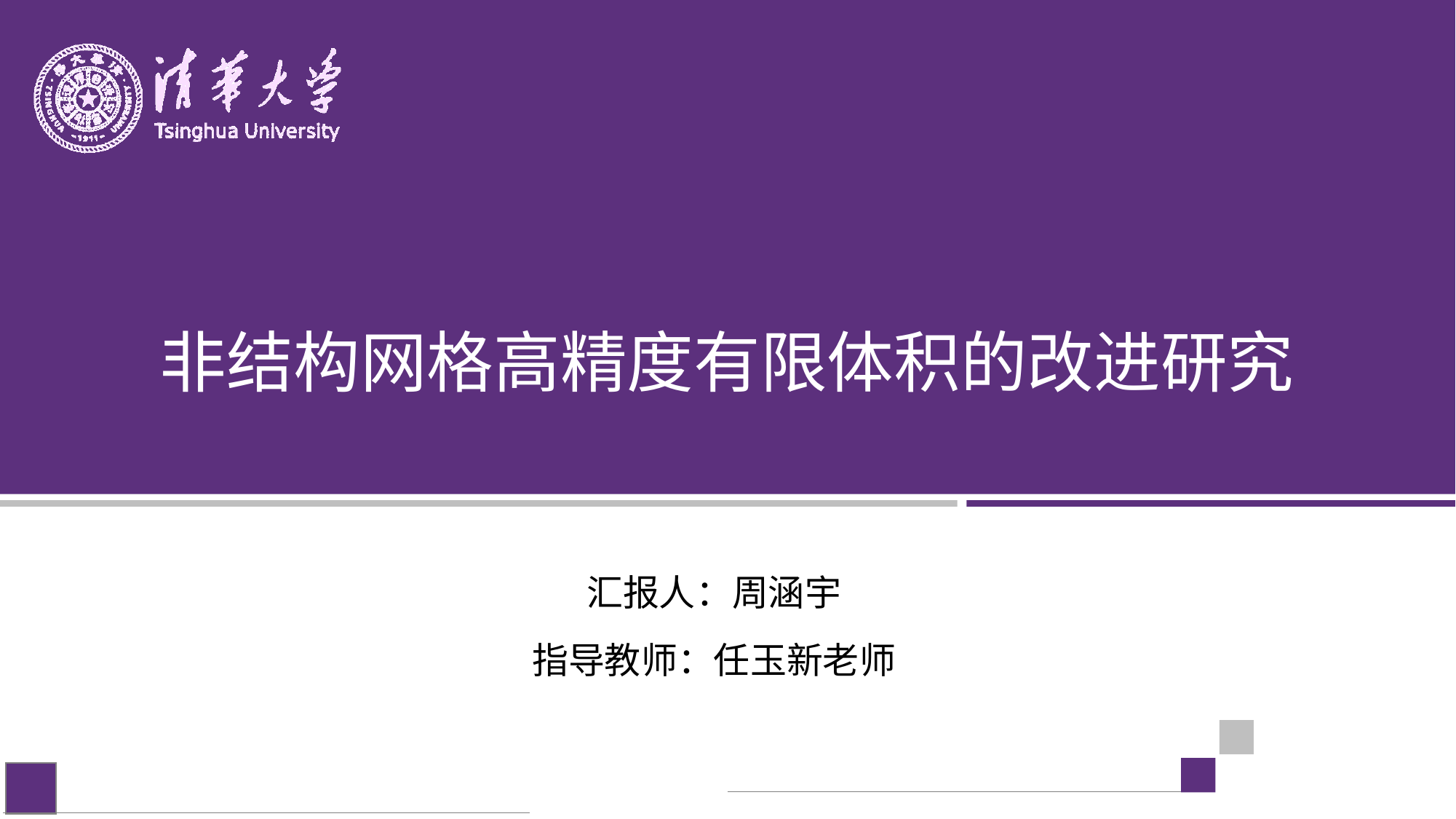

非结构网格高精度有限体积的改进研究
汇报人：周涵宇
指导教师：任玉新老师